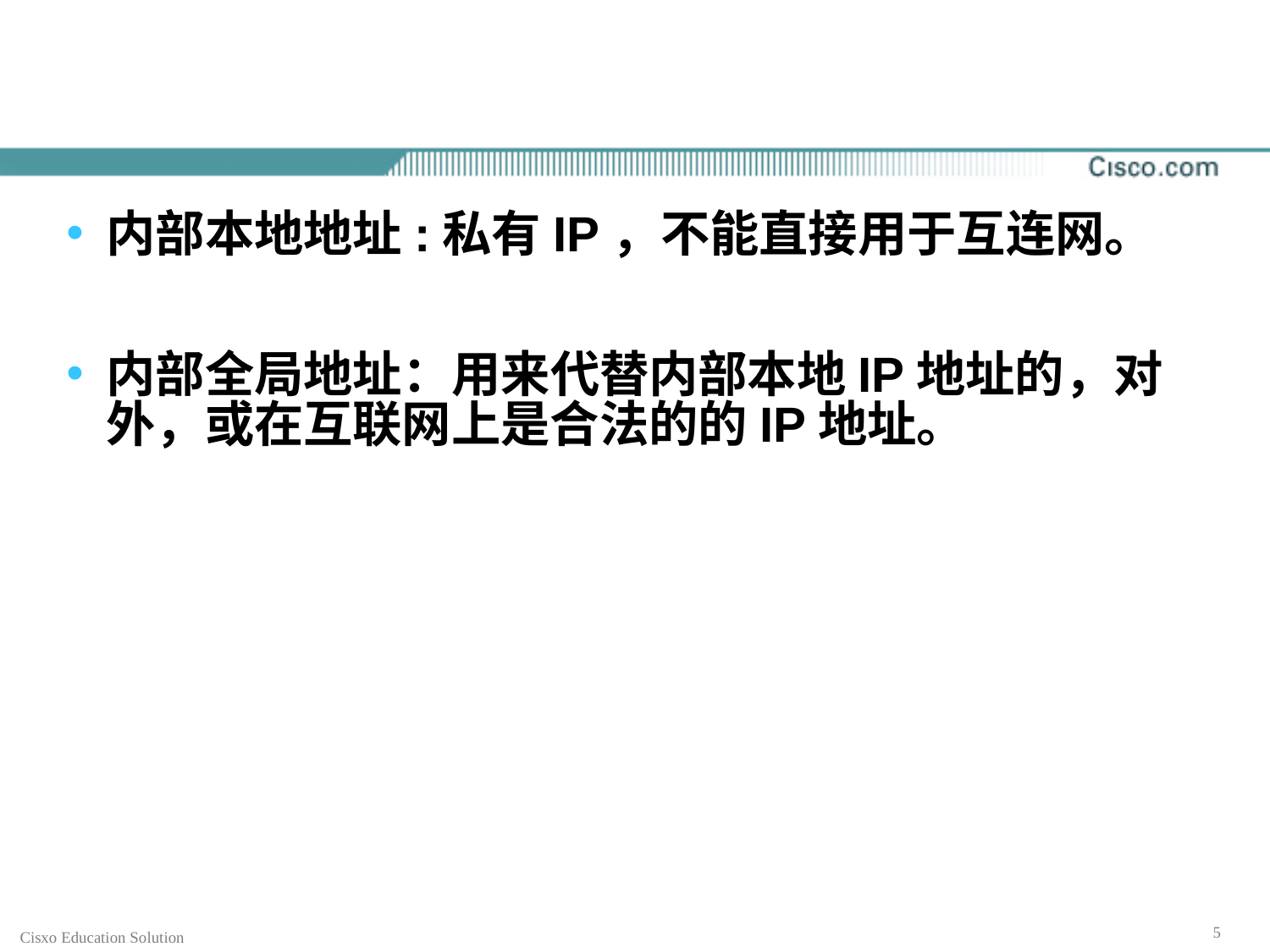

#
内部本地地址:私有IP，不能直接用于互连网。

内部全局地址：用来代替内部本地IP地址的，对外，或在互联网上是合法的的IP地址。